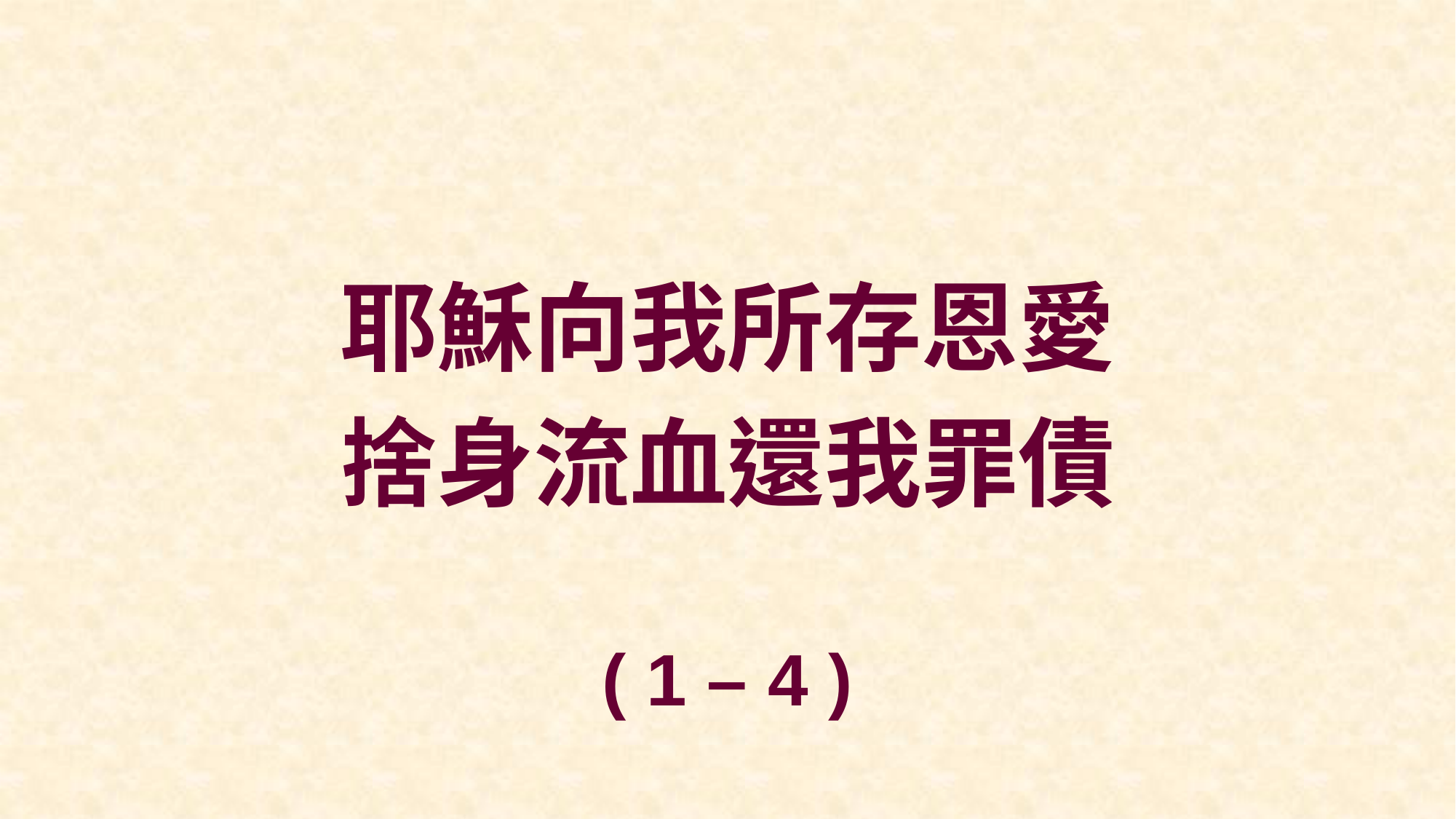

耶穌向我所存恩愛
捨身流血還我罪債
( 1 – 4 )